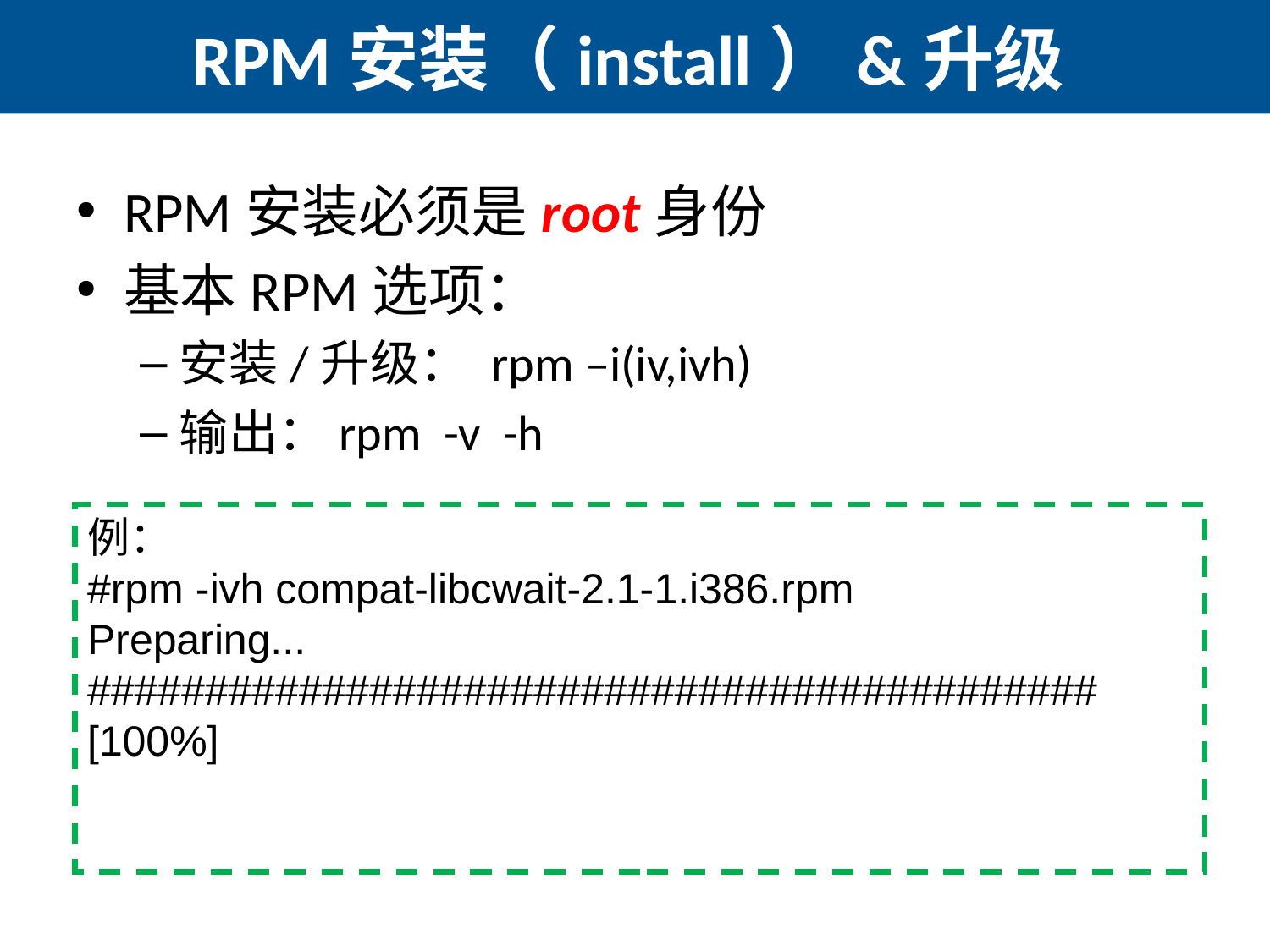

# RPM安装（install）&升级
RPM安装必须是root身份
基本RPM选项：
安装/升级： rpm –i(iv,ivh)
输出：rpm  -v  -h
例：
#rpm -ivh compat-libcwait-2.1-1.i386.rpm
Preparing... ########################################### [100%]